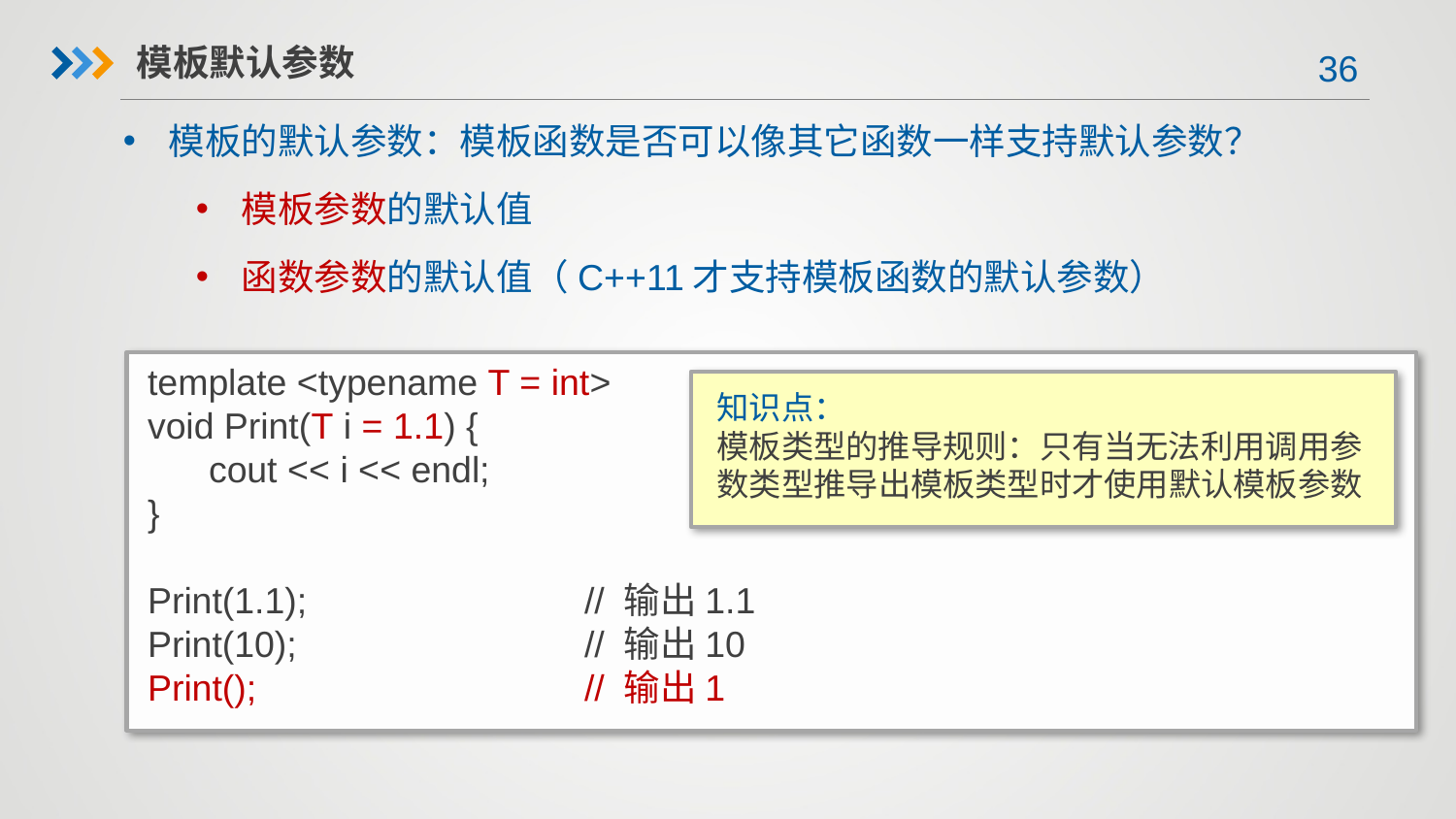

模板默认参数
模板的默认参数：模板函数是否可以像其它函数一样支持默认参数？
模板参数的默认值
函数参数的默认值（C++11才支持模板函数的默认参数）

template <typename T = int>
void Print(T i = 1.1) {
      cout << i << endl;
}

Print(1.1);		// 输出1.1
Print(10);		// 输出10
Print();			// 输出1

知识点：
模板类型的推导规则：只有当无法利用调用参数类型推导出模板类型时才使用默认模板参数